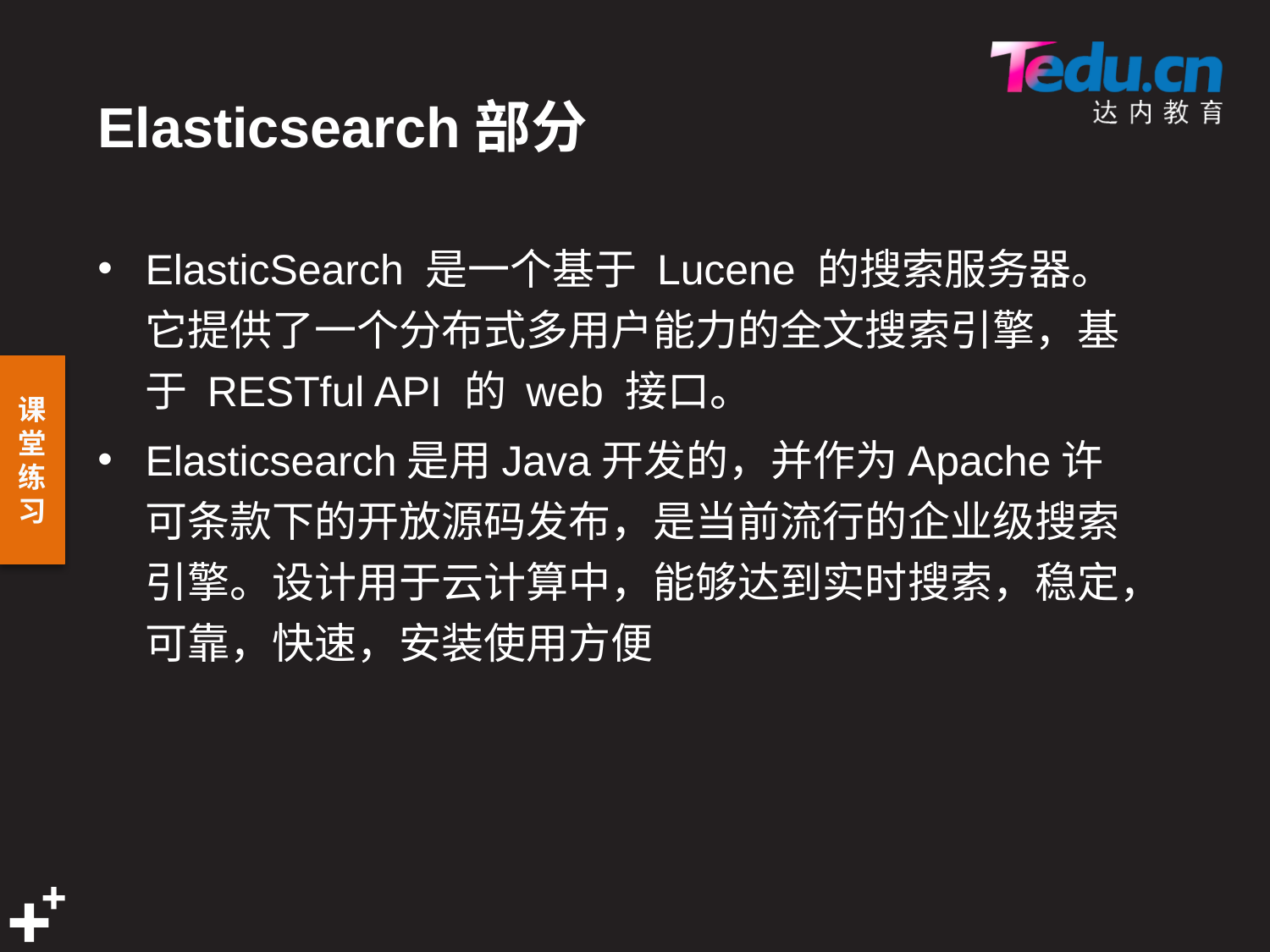

# Elasticsearch部分
ElasticSearch 是一个基于 Lucene 的搜索服务器。它提供了一个分布式多用户能力的全文搜索引擎，基于 RESTful API 的 web 接口。
Elasticsearch是用Java开发的，并作为Apache许可条款下的开放源码发布，是当前流行的企业级搜索引擎。设计用于云计算中，能够达到实时搜索，稳定，可靠，快速，安装使用方便